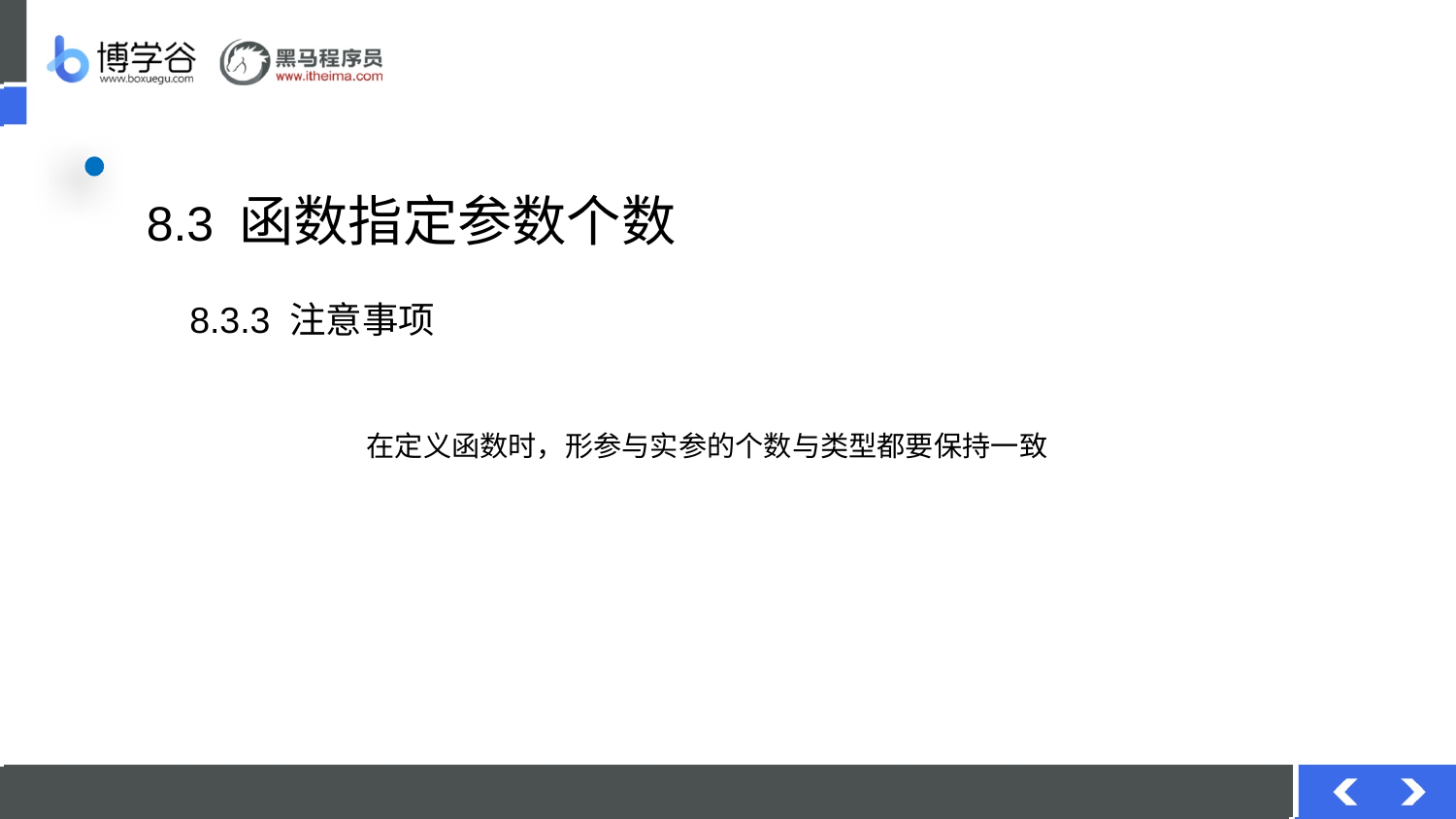

# 8.3 函数指定参数个数
8.3.3 注意事项
在定义函数时，形参与实参的个数与类型都要保持一致